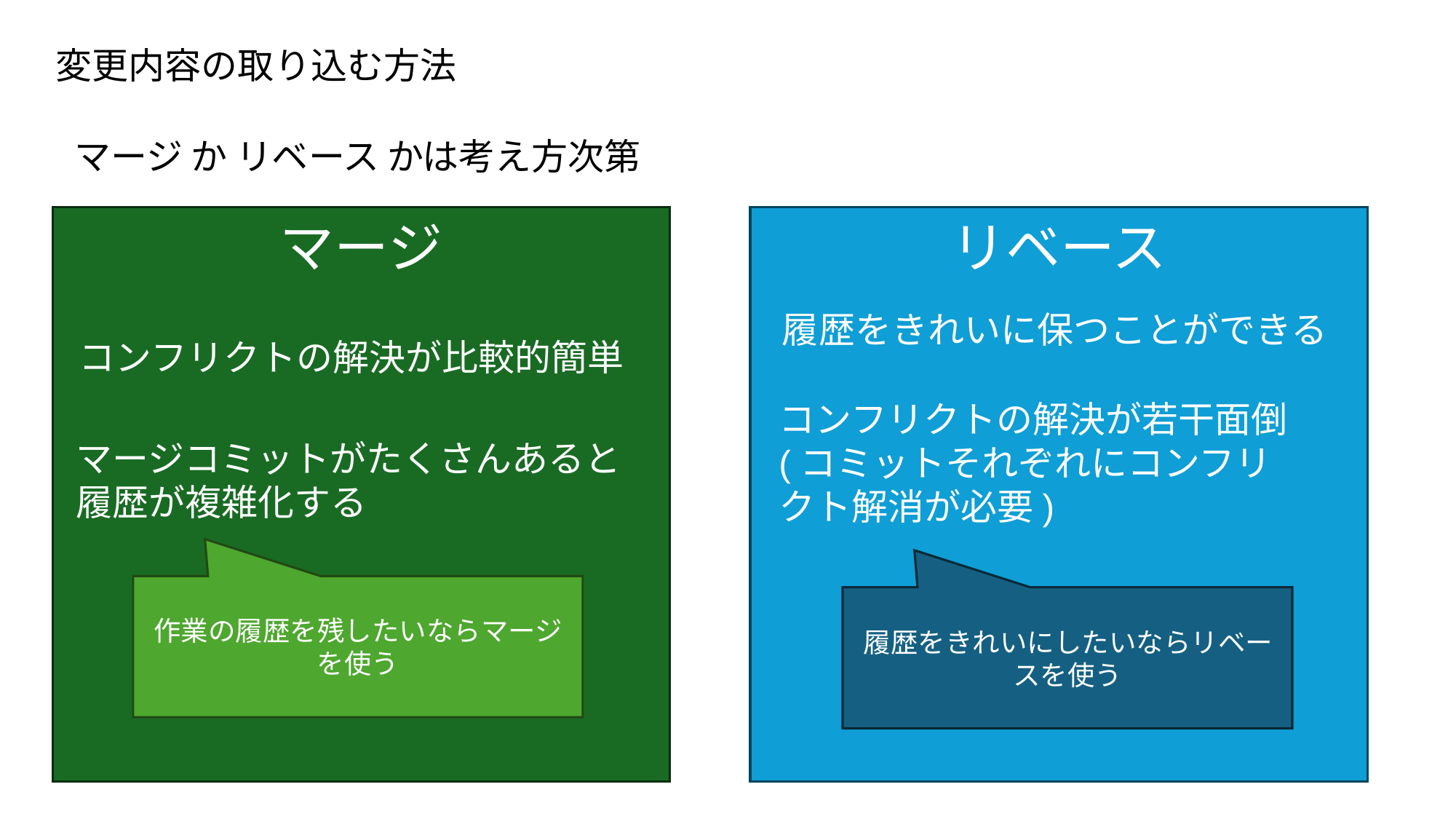

変更内容の取り込む方法
マージ か リベース かは考え方次第
マージ
リベース
履歴をきれいに保つことができる
コンフリクトの解決が比較的簡単
コンフリクトの解決が若干面倒
(コミットそれぞれにコンフリクト解消が必要)
マージコミットがたくさんあると履歴が複雑化する
作業の履歴を残したいならマージを使う
履歴をきれいにしたいならリベースを使う